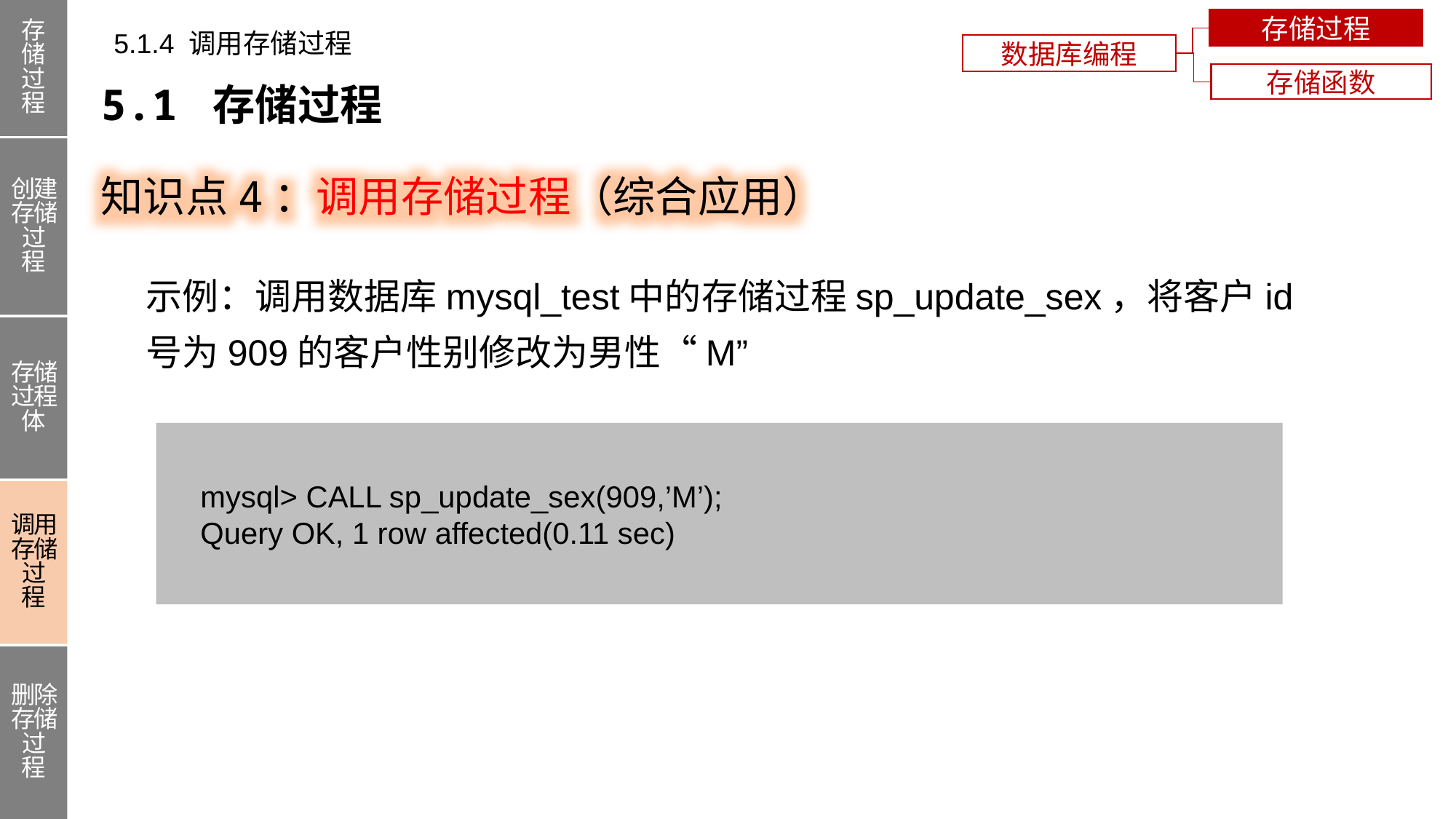

存储过程
创建存储过程
存储过程体
调用存储过程
删除存储过程
存储过程
5.1.4 调用存储过程
数据库编程
存储函数
5.1 存储过程
知识点4：调用存储过程（综合应用）
示例：调用数据库mysql_test中的存储过程sp_update_sex，将客户id号为909的客户性别修改为男性“M”
    mysql> CALL sp_update_sex(909,’M’);
    Query OK, 1 row affected(0.11 sec)